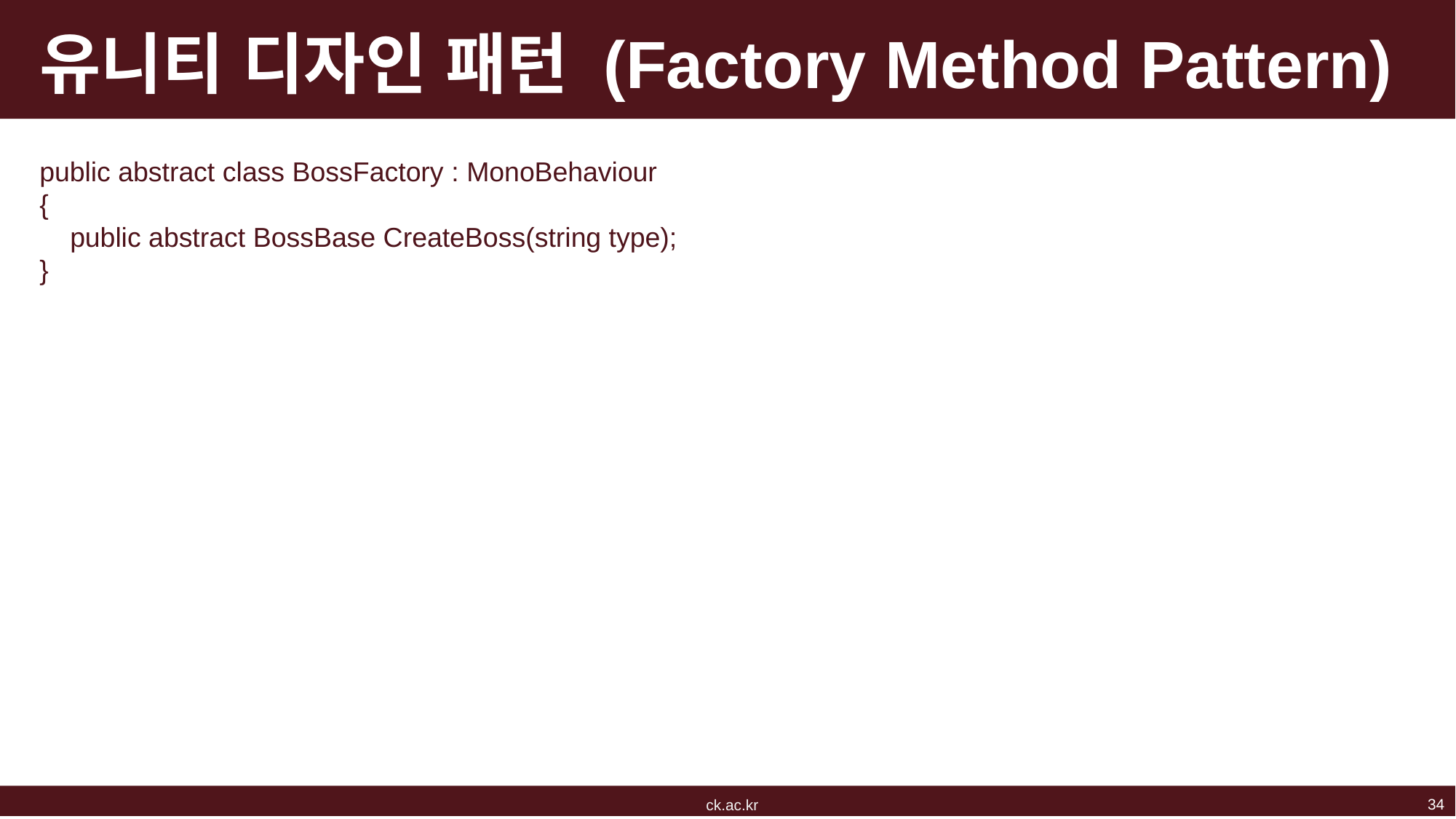

# 유니티 디자인 패턴 (Factory Method Pattern)
public abstract class BossFactory : MonoBehaviour
{
    public abstract BossBase CreateBoss(string type);
}

34
ck.ac.kr